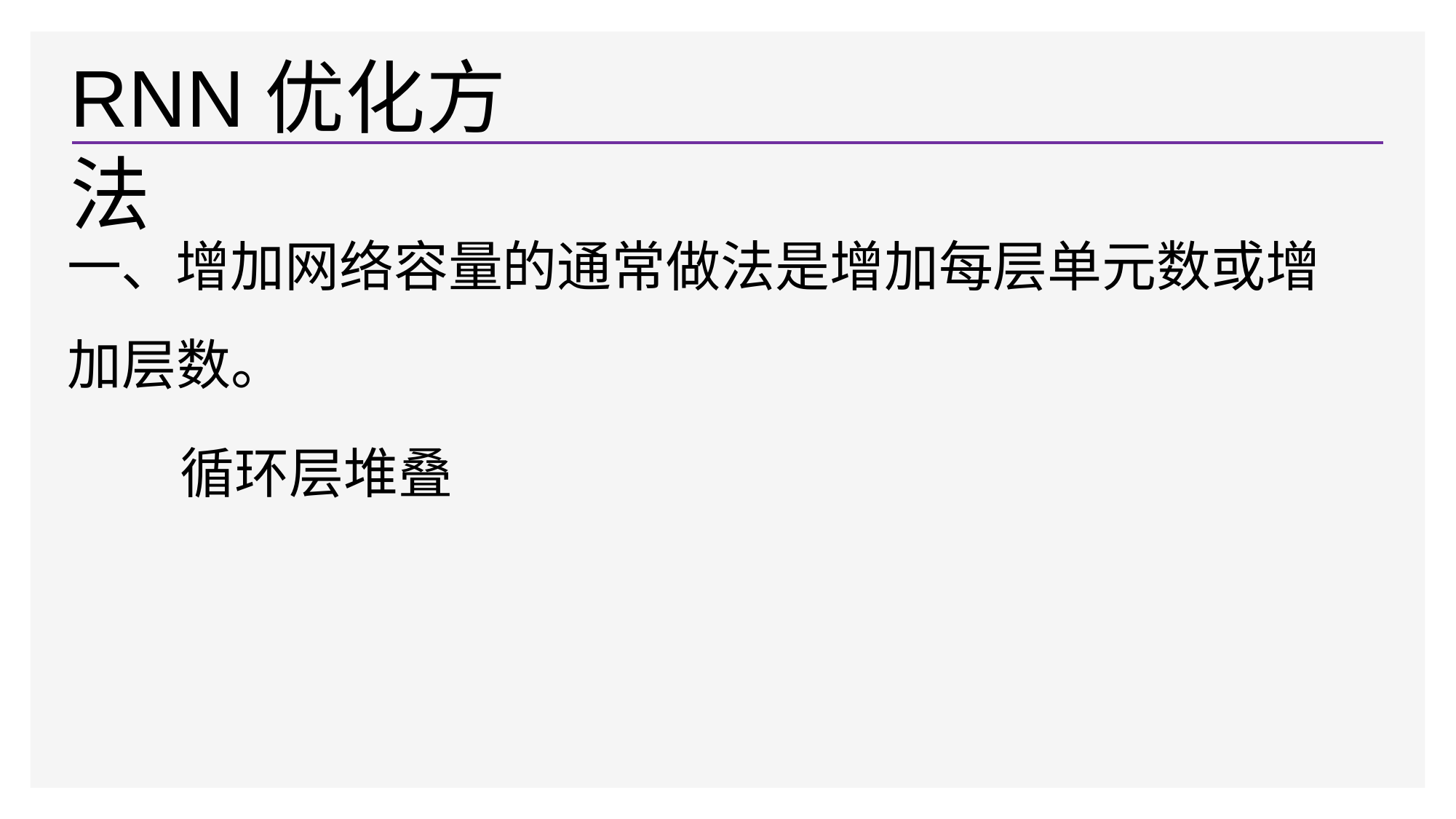

# RNN优化方法
一、增加网络容量的通常做法是增加每层单元数或增 加层数。

循环层堆叠